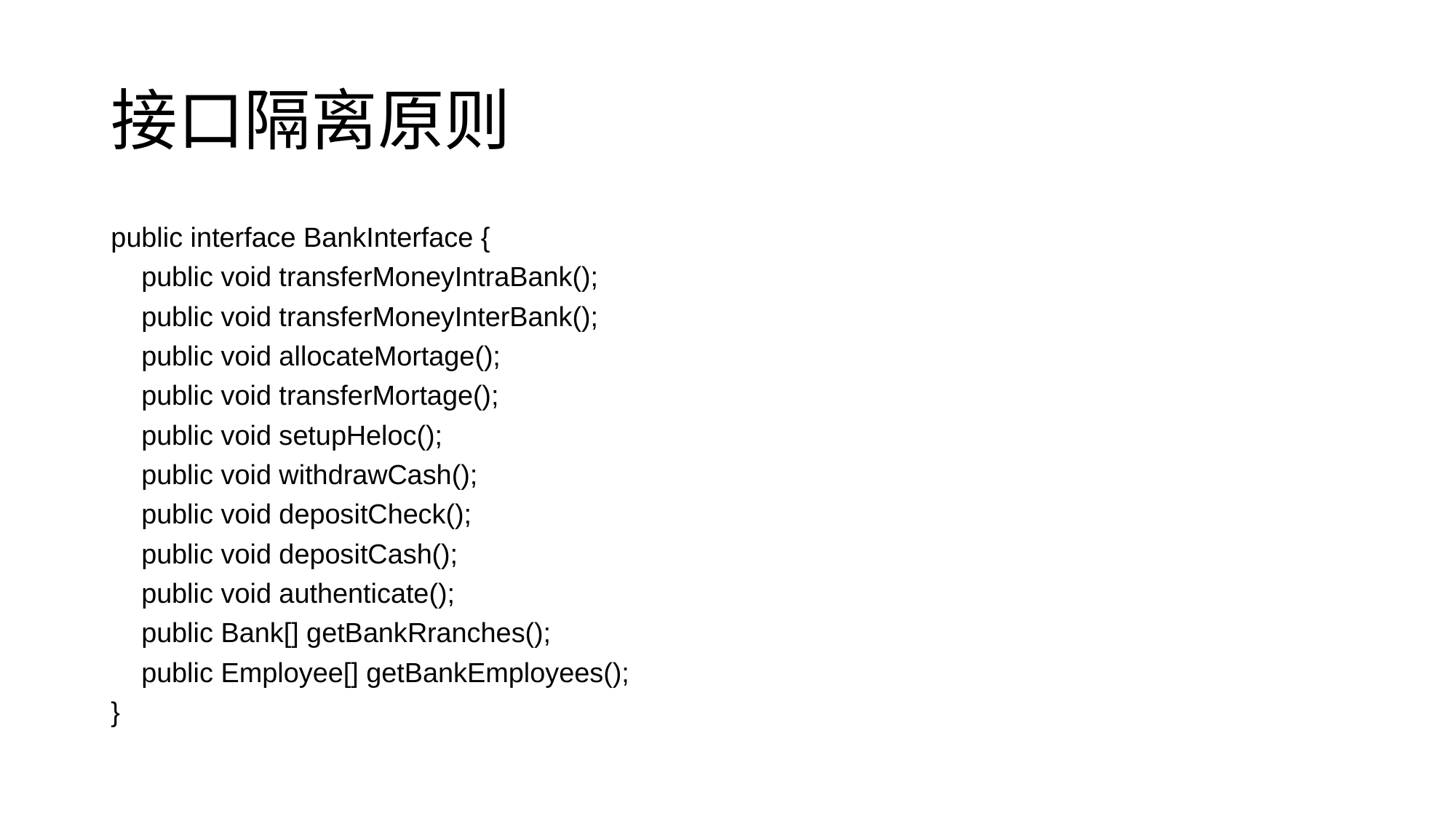

# 接口隔离原则
public interface BankInterface {
    public void transferMoneyIntraBank();
    public void transferMoneyInterBank();
    public void allocateMortage();
    public void transferMortage();
    public void setupHeloc();
    public void withdrawCash();
    public void depositCheck();
    public void depositCash();
    public void authenticate();
    public Bank[] getBankRranches();
    public Employee[] getBankEmployees();
}